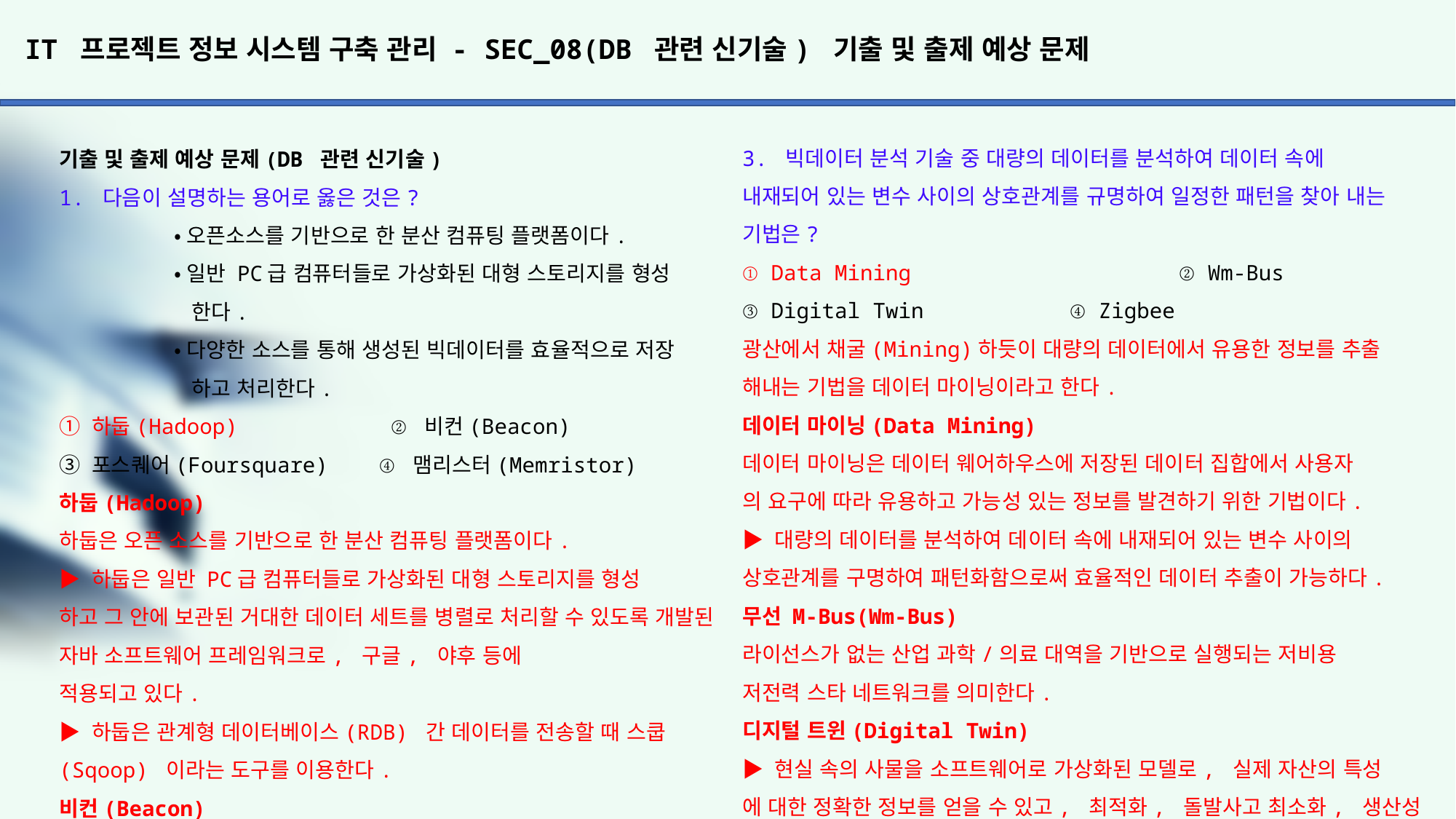

# IT 프로젝트 정보 시스템 구축 관리 - SEC_08(DB 관련 신기술) 기출 및 출제 예상 문제
3. 빅데이터 분석 기술 중 대량의 데이터를 분석하여 데이터 속에
내재되어 있는 변수 사이의 상호관계를 규명하여 일정한 패턴을 찾아 내는 기법은?
① Data Mining			② Wm-Bus
③ Digital Twin 		④ Zigbee
광산에서 채굴(Mining)하듯이 대량의 데이터에서 유용한 정보를 추출
해내는 기법을 데이터 마이닝이라고 한다.
데이터 마이닝(Data Mining)
데이터 마이닝은 데이터 웨어하우스에 저장된 데이터 집합에서 사용자
의 요구에 따라 유용하고 가능성 있는 정보를 발견하기 위한 기법이다.
▶ 대량의 데이터를 분석하여 데이터 속에 내재되어 있는 변수 사이의
상호관계를 구명하여 패턴화함으로써 효율적인 데이터 추출이 가능하다.
무선 M-Bus(Wm-Bus)
라이선스가 없는 산업 과학/의료 대역을 기반으로 실행되는 저비용
저전력 스타 네트워크를 의미한다.
디지털 트윈(Digital Twin)
▶ 현실 속의 사물을 소프트웨어로 가상화된 모델로, 실제 자산의 특성
에 대한 정확한 정보를 얻을 수 있고, 최적화, 돌발사고 최소화, 생산성 증가 등 설계부터 제조, 서비스에 이르는 모든 과정의 효율성을
향상시킬 수 있다.
▶ 주로 현실 속의 사물을 대신하여 다양한 상황을 모의 실험하기 위한 용도로 사용한다.
직비(Zigbee)
소형, 저전력 디지털 라디오를 이용해서 개인 통신망을 구성하여 통신하기 위한 표준 기술이다. IEEE 802.15 표준을 기반으로 만들어졌다. 직비 장치는 메시 네트워크 방식을 이용, 여러 중간 노드를 거쳐 목적지까지 데이터를 전송함으로써 저전력임에도 불구하고
넓은 범위의 통신이 가능하다.
4. 데이터 웨어하우스의 기본적인 OLAP(on-line analytical
processing) 연산이 아닌 것은?
① translate		② roll-up
③ dicing			④ drill-down
번역(translate)은 어떤 언어로 쓰인 글을 다른 언어로 된 상응하는 의미로 글을 전달하는 것을 의미한다.
OLAP(OLAP(on-line analytical processing)
OLAP는 다차원적으로 이루어진 데이터로부터 통계적인 요약 정보를 분석하여 의사결정에 활용하는 방식을 의미한다.
▶ OLAP는 쉽게 다차원 분석으로 생각하면 된다.
▶ OLAP 시스템은 데이터 웨어하우스나 데이터 마트와 같은 시스템과 상호 연관되는 정보 시스템이다.
▶ OLAP 연산
① Roll-Up : 분석할 항목에 대한 한 차원의 계층 구조를 따라 단계적
으로 구체적인 내용의 상세 데이터로부터 요약된 형태의 데이터로 접근
하는 기능이다.
② Drill-Down : 분석할 항목에 대해 한 차원의 계층 구조를 따라 단계
적으로 요약된 형태의 데이터로부터 구체적인 내용의 상세 데이터로 접근하는 기능이다.
③ Drill-Through : OLAP에서 존재하는 상세 데이터에 접근하는 기능이다.(원천 조회라고도 부른다)
④ Drill-Across : 다른 큐브의 데이터에 접근(큐브 간 전환), (예를 들면 매출 -> 재고)하는 기능이다. 큐브란 데이터를 보는 여러 가지 관점, 즉 차원을 말하며, 큐브는 레벨, 메져, 차원 그리고 계층으로 구성된다.
⑤ Pivoting : 보고서의 행, 열, 페이지 차원을 바꾸어 볼 수 있는 기능이다.
⑥ Slicing : 다차원 데이터 항목들을 다양한 각도에서 조회하고 자유롭게 비교하는 기능이다.
⑦ Dicing : Slicing과 동일하지만 Slicing을 더욱더 쪼개는 형태이다.
기출 및 출제 예상 문제(DB 관련 신기술)
1. 다음이 설명하는 용어로 옳은 것은?
	 •오픈소스를 기반으로 한 분산 컴퓨팅 플랫폼이다.
	 •일반 PC급 컴퓨터들로 가상화된 대형 스토리지를 형성
	   한다.
	 •다양한 소스를 통해 생성된 빅데이터를 효율적으로 저장
	   하고 처리한다.
① 하둡(Hadoop)            ② 비컨(Beacon)
③ 포스퀘어(Foursquare)    ④ 맴리스터(Memristor)
하둡(Hadoop)
하둡은 오픈 소스를 기반으로 한 분산 컴퓨팅 플랫폼이다.
▶ 하둡은 일반 PC급 컴퓨터들로 가상화된 대형 스토리지를 형성
하고 그 안에 보관된 거대한 데이터 세트를 병렬로 처리할 수 있도록 개발된 자바 소프트웨어 프레임워크로, 구글, 야후 등에
적용되고 있다.
▶ 하둡은 관계형 데이터베이스(RDB) 간 데이터를 전송할 때 스쿱(Sqoop) 이라는 도구를 이용한다.
비컨(Beacon)
특정 위치의 정보를 전달하기 위해 사용되는 장치이다. 흔한 예로써 장애물 주변에 항해하거나 항구로 들어오게끔 하기 위해 사용할 수 있는 고정된 지점에 주의를 주는 등대나 나라에 병란이나 사변이 있을 때 신호로 올리던 불인 봉수가 있다. 더 현대적인 예시로는 다양한 무선 표지(radio beacon)이 있으며 어떠한 기후에서도 읽을 수 있는 무선 방향 탐지기, 그리고 레이더 디스플레이에 나타나는 레이더 트랜스 폰더가 포함된다.
비콘은 공한의 상태 등 중요한 정보를 제공하기 위한 수기 신호
또는 기타 지표와 함께 사용할 수도 있다.
포스퀘어(Foursquare)
위치 기반 소셜 네트워크 서비스이자 이를 개발한 회사의 명칭이다. 사용자는 포스퀘어 서비스에서 자신의 휴대전화의 애플리케이션 또는 단문 메시지를 이용해 특정 장소에 “체크-인”
(check-in)을 할 수 있다.
맴리스터(Memristor)
메모리(Memory)와 레지스터(Register)의 합성어로, 전류의 방향과
양 등 기존의 경험을 모두 기억하는 특별한 소자이다.
▶ 멤리스터는 레지스터, 커패시터, 인덕터에 이어 네 번째 전자회로 구성 요소라 불리고 있다.
▶ 멤리스터는 전원 공급이 끊어졌을 때도 직전에 통과한 전류의 방향과 양을 기억하기 때문에 다시 전원이 공급이 되면 기존의
상태로 그대로 복원된다. 컴퓨터를 예로 들면, 문서 작업을 하다
전원을 끈 뒤 다시 켜면 작업했던 상태 그대로 남아 있는 것이다.
이를 이용하면 수분이 소요되는 부팅 시간이 단 몇 초로 줄어들 수 있다.
2. 다음 내용에 적합한 용어는?
	•대용량 데이터를 분산 처리하기 위한 목적으로 개발된
	  프로그래밍 모델이다.
	•Google에 의해 고안된 기술로서 대표적인 대용량 데이터
	  처리를 위한 병렬 처리 기법을 제공한다.
	•임의의 순서로 정렬된 데이터를 분산 처리하고 이를 다시
	  합치는 과정을 거친다.
① MapReduce		② SQL
③ Hijacking 		④ Logs
맵리듀스(MapReduce)
맵리듀스는 대용량 데이터를 분산 처리하기 위한 목적으로 개발된
프로그래밍 모델로, 흩어져 있는 데이터를 연관성 있는 데이터 분류로 묶는 Map 작업을 수행한 후 중복 데이터를 제거하고 원하는 데이터를 추출하는 Reduce 작업을 수행한다.
▶ Google에 의해 고안되었으며, 대표적인 대용량 데이터 처리를 위한 병렬 처리 기법으로 많이 사용되고 있다.
SQL(Structured Query Language, 구조화된 질의어)
관계형 데이터베이스 관리 시스템(RDBMS)의 데이터를 관리하기 위해 설계한 특수 목적의 프로그래밍 언어이다. 관계형 데이터 베이스 관리 시스템에서 자료의 검색과 관리, 데이터베이스 스키마 생성과 수정, 데이터베이스 객체 접근 조정 관리를 위해 고안되었다. 많은 수의 데이터베이스 관련 프로그램들에서 SQL 표준으로 채택하고 있다.
하이재킹(Hijacking)
공격자가 공격에 사용될 DLL 파일 내부에 악성코드를 삽입한 이후 DLL 파일을 검색하고 로드하는 방식을 악용하여 애플리케이션에 악성코드를 주입되는 방식을 DLL 하이재킹이라 한다. 윈도우 2000
이 출시된 이후 널리 사용된 공격방식으로 DLL 파일이 사용되는
윈도우 운영체제에서만 사용할 수 있다. DLL Hijacking에서 가장
빈번하게 사용되는 공격은 Search Order Hijacking이다.
Logs
컴퓨터 등에 접속한 기록이 컴퓨터 내에 남아있는 것을 일컫는다.
보통 네트워크에 접속 시에 IP 주소나 접속한 운영체제 등이 서버
컴퓨터에 남는다.